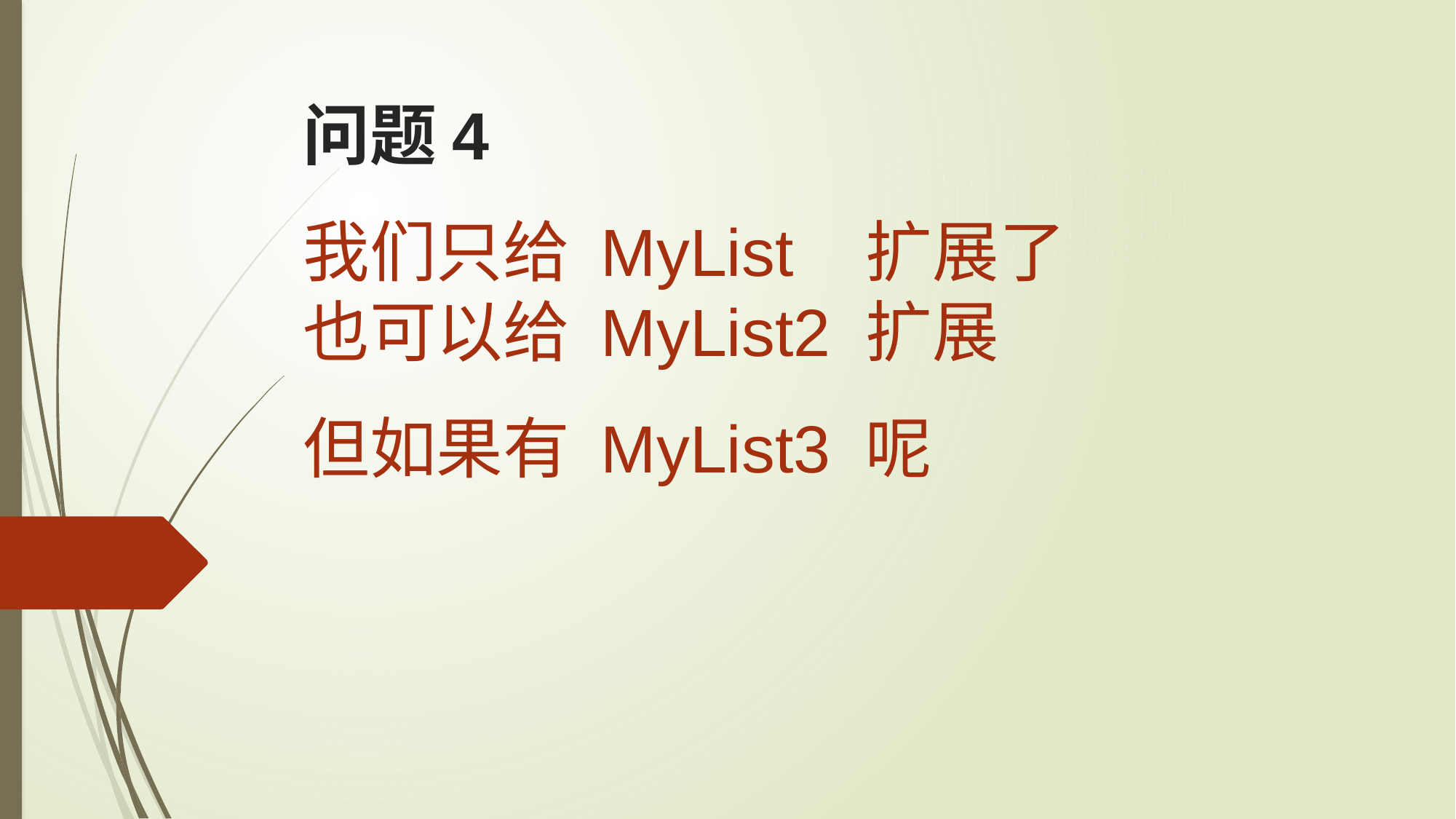

问题4

我们只给 MyList   扩展了
也可以给 MyList2 扩展

但如果有 MyList3 呢